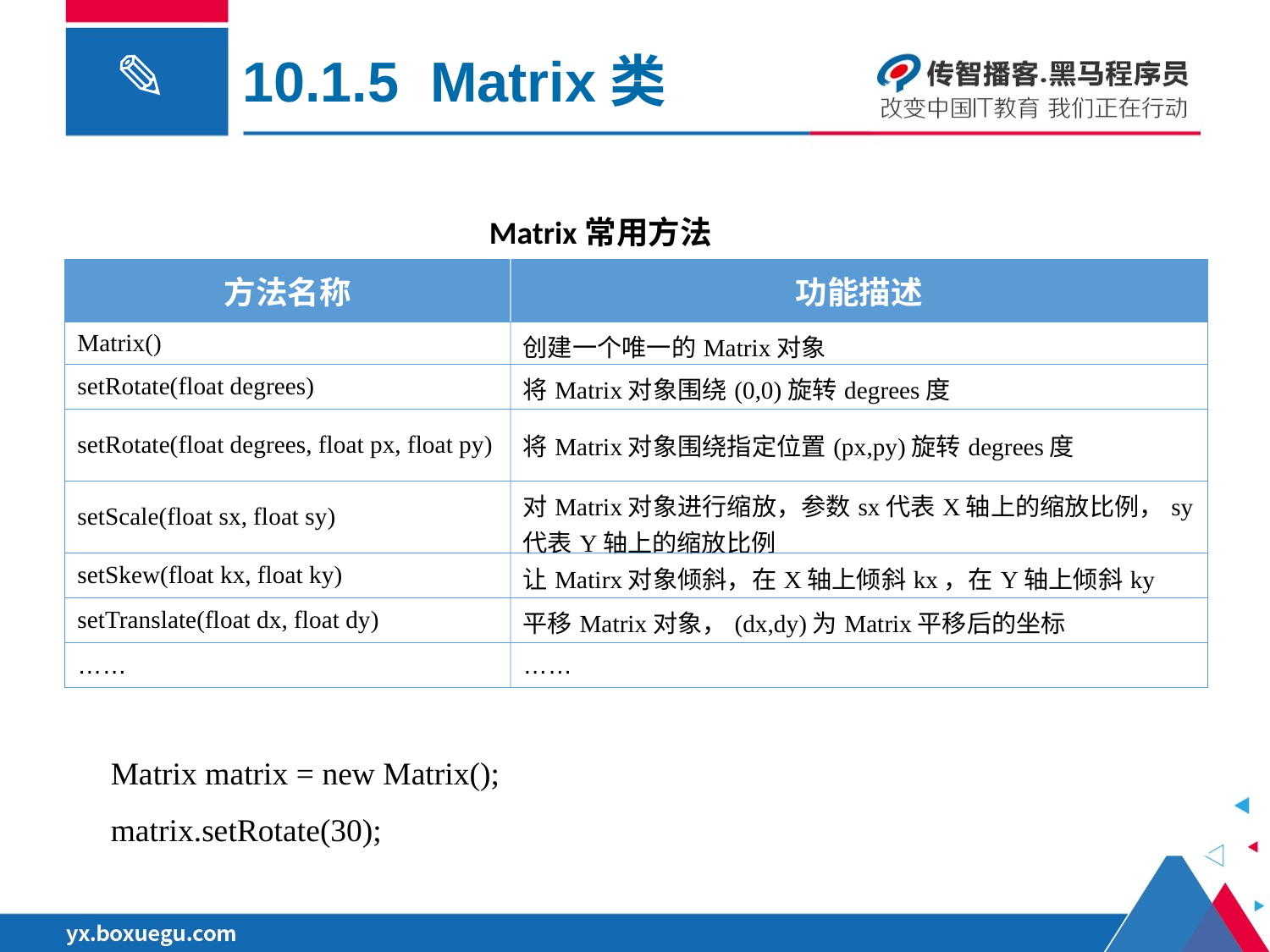

10.1.5  Matrix类

Matrix常用方法
| 方法名称 | 功能描述 |
| --- | --- |
| Matrix() | 创建一个唯一的Matrix对象 |
| setRotate(float degrees) | 将Matrix对象围绕(0,0)旋转degrees度 |
| setRotate(float degrees, float px, float py) | 将Matrix对象围绕指定位置(px,py)旋转degrees度 |
| setScale(float sx, float sy) | 对Matrix对象进行缩放，参数sx代表X轴上的缩放比例，sy代表Y轴上的缩放比例 |
| setSkew(float kx, float ky) | 让Matirx对象倾斜，在X轴上倾斜kx，在Y轴上倾斜ky |
| setTranslate(float dx, float dy) | 平移Matrix对象，(dx,dy)为Matrix平移后的坐标 |
| …… | …… |
    Matrix matrix = new Matrix();
    matrix.setRotate(30);